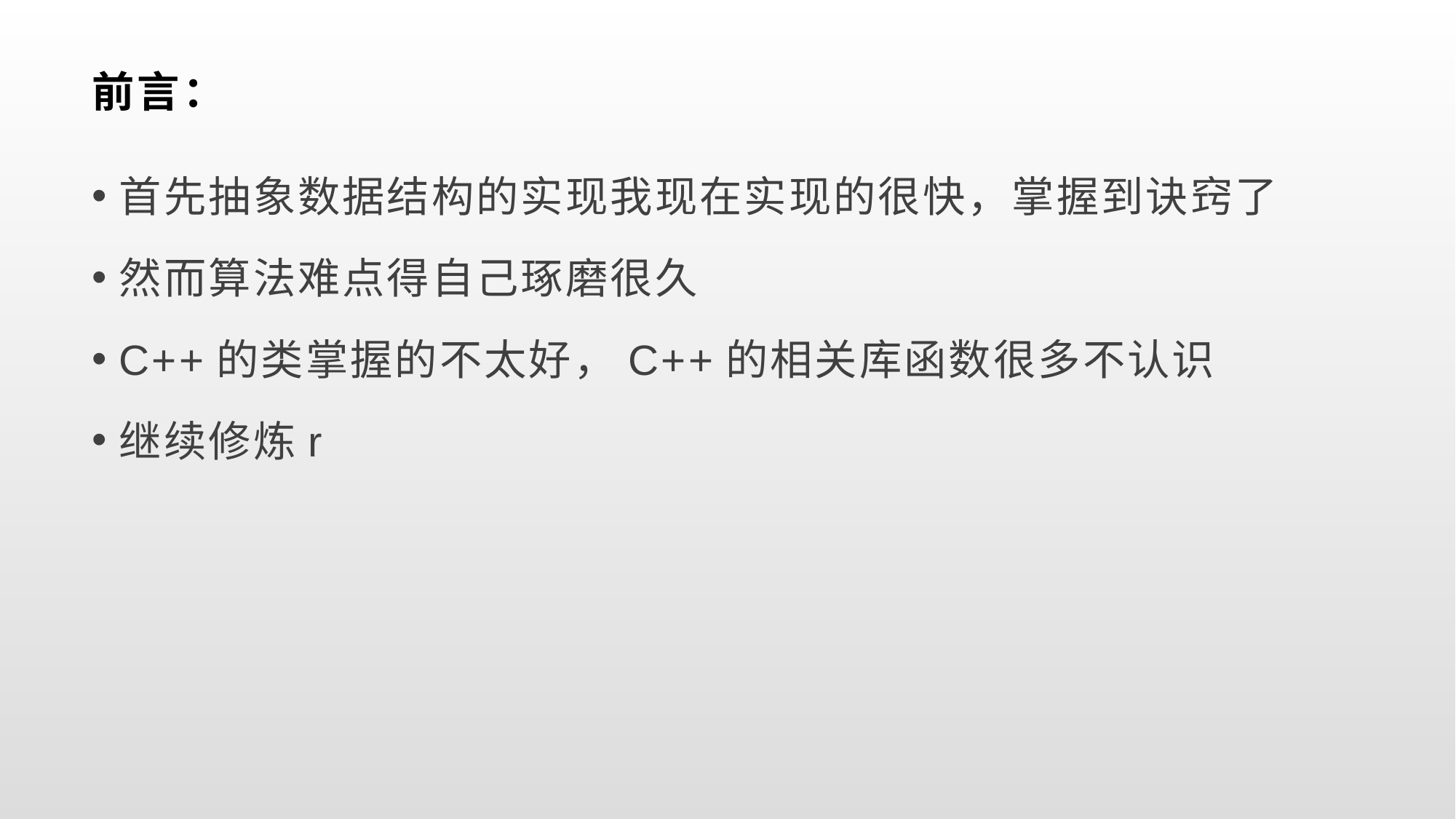

# 前言：
首先抽象数据结构的实现我现在实现的很快，掌握到诀窍了
然而算法难点得自己琢磨很久
C++的类掌握的不太好，C++的相关库函数很多不认识
继续修炼r